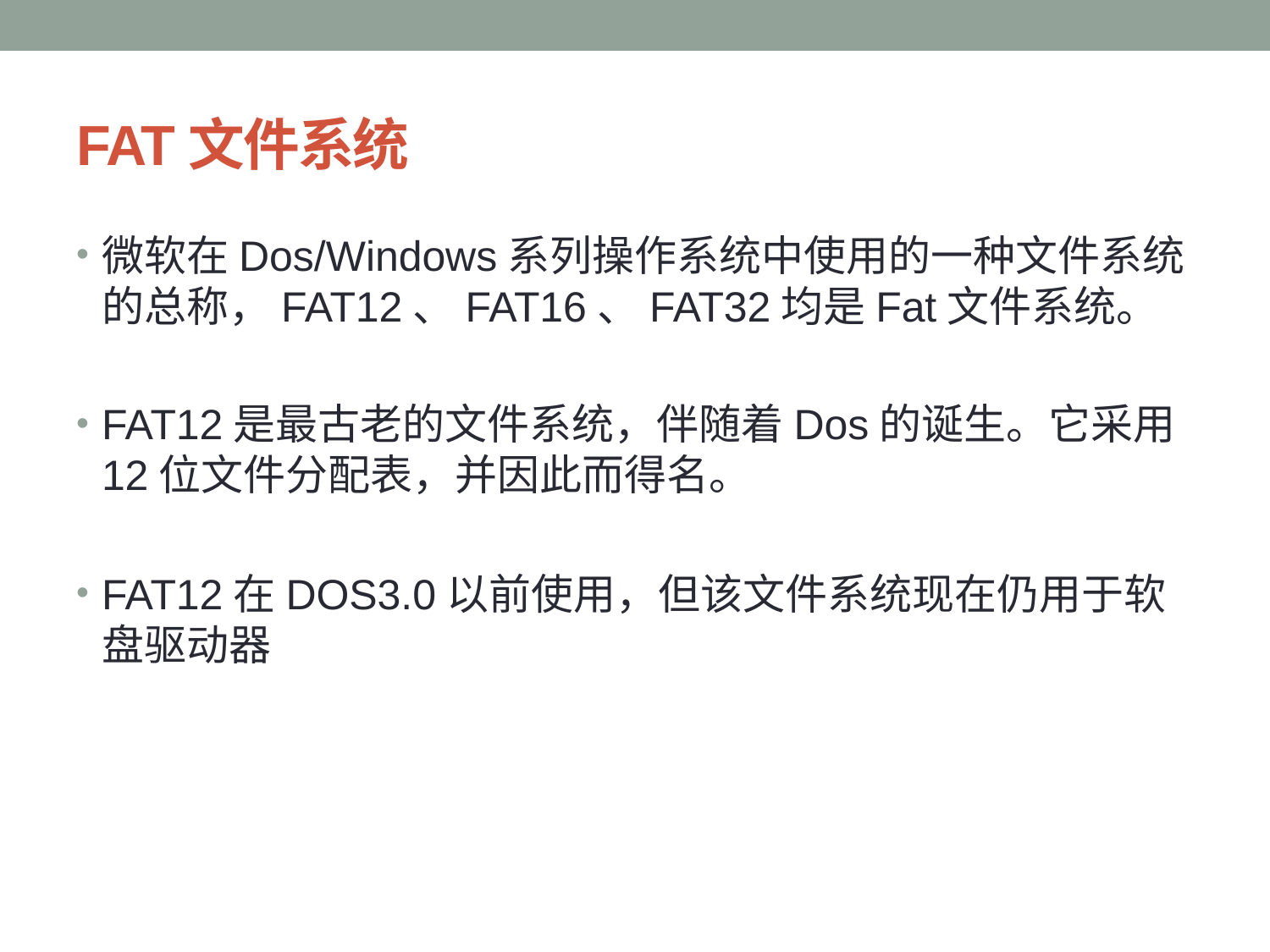

# FAT文件系统
微软在Dos/Windows系列操作系统中使用的一种文件系统的总称，FAT12、FAT16、FAT32均是Fat文件系统。

FAT12是最古老的文件系统，伴随着Dos的诞生。它采用12位文件分配表，并因此而得名。

FAT12在DOS3.0以前使用，但该文件系统现在仍用于软盘驱动器